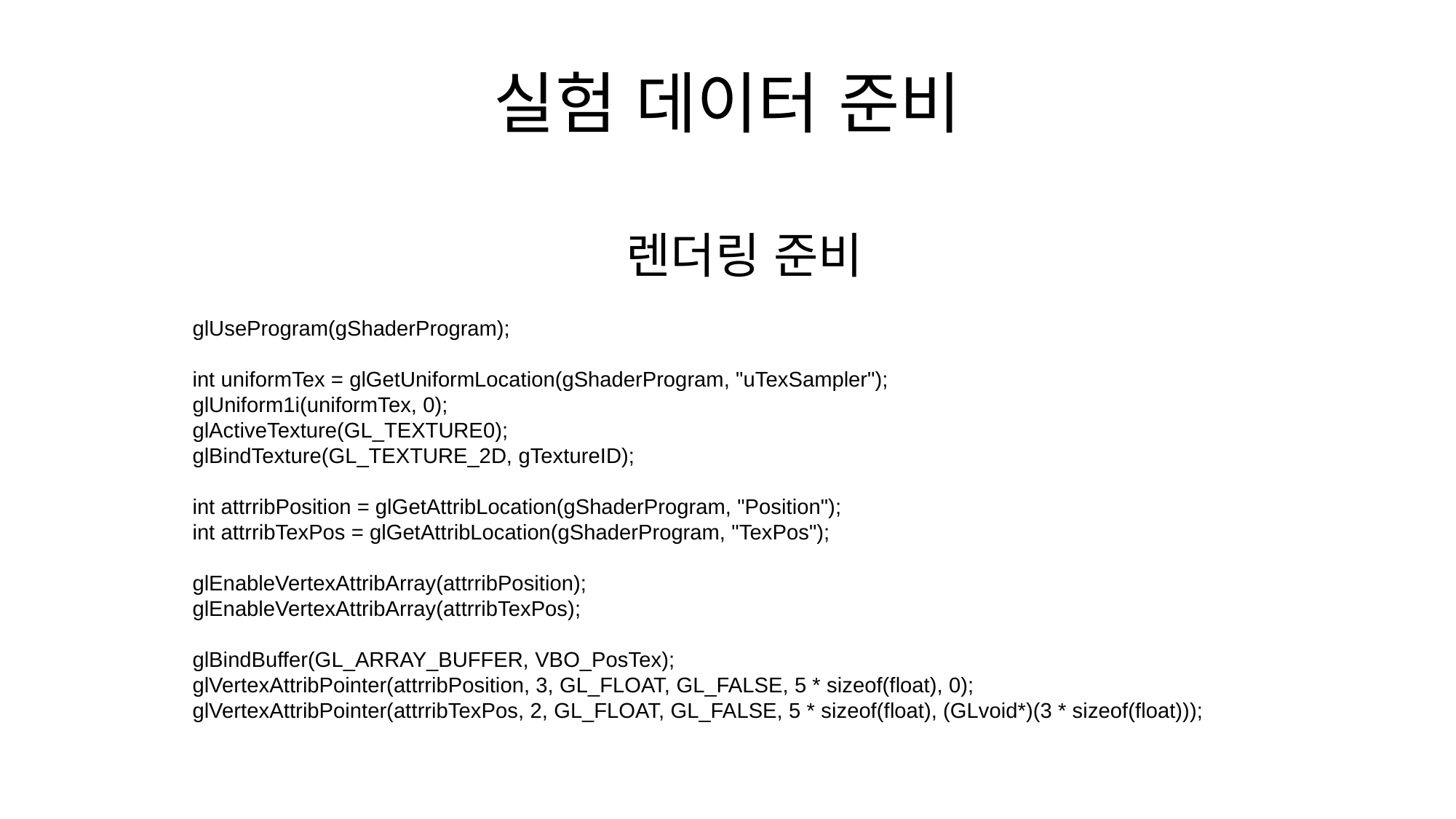

# 실험 데이터 준비
렌더링 준비
glUseProgram(gShaderProgram);

int uniformTex = glGetUniformLocation(gShaderProgram, "uTexSampler");
glUniform1i(uniformTex, 0);
glActiveTexture(GL_TEXTURE0);
glBindTexture(GL_TEXTURE_2D, gTextureID);

int attrribPosition = glGetAttribLocation(gShaderProgram, "Position");
int attrribTexPos = glGetAttribLocation(gShaderProgram, "TexPos");

glEnableVertexAttribArray(attrribPosition);
glEnableVertexAttribArray(attrribTexPos);

glBindBuffer(GL_ARRAY_BUFFER, VBO_PosTex);
glVertexAttribPointer(attrribPosition, 3, GL_FLOAT, GL_FALSE, 5 * sizeof(float), 0);
glVertexAttribPointer(attrribTexPos, 2, GL_FLOAT, GL_FALSE, 5 * sizeof(float), (GLvoid*)(3 * sizeof(float)));